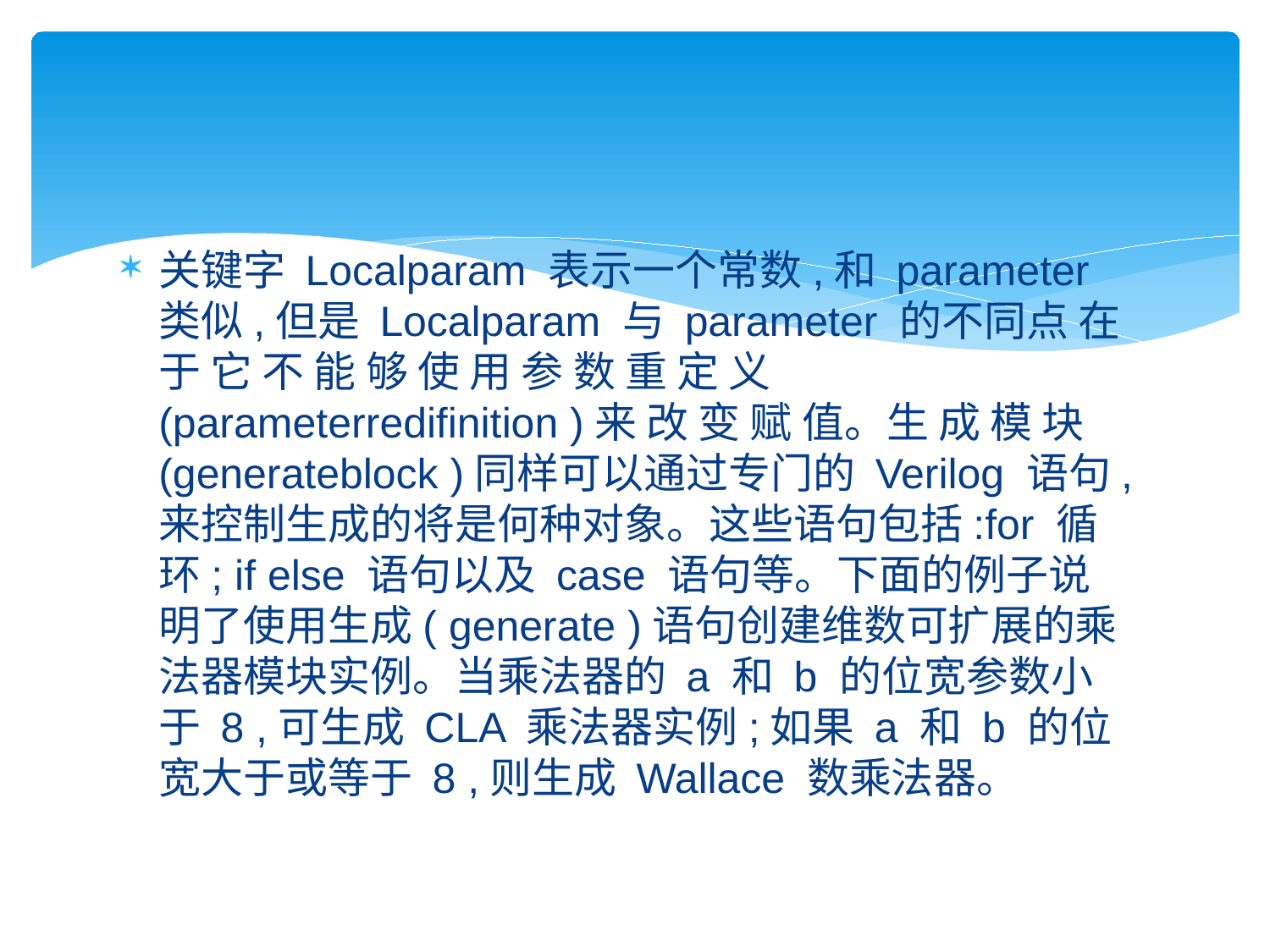

#
关键字 Localparam 表示一个常数,和 parameter 类似,但是 Localparam 与 parameter 的不同点 在 于 它 不 能 够 使 用 参 数 重 定 义 (parameterredifinition )来 改 变 赋 值。生 成 模 块(generateblock )同样可以通过专门的 Verilog 语句,来控制生成的将是何种对象。这些语句包括:for 循环; if else 语句以及 case 语句等。下面的例子说明了使用生成( generate )语句创建维数可扩展的乘法器模块实例。当乘法器的 a 和 b 的位宽参数小于 8 ,可生成 CLA 乘法器实例;如果 a 和 b 的位宽大于或等于 8 ,则生成 Wallace 数乘法器。